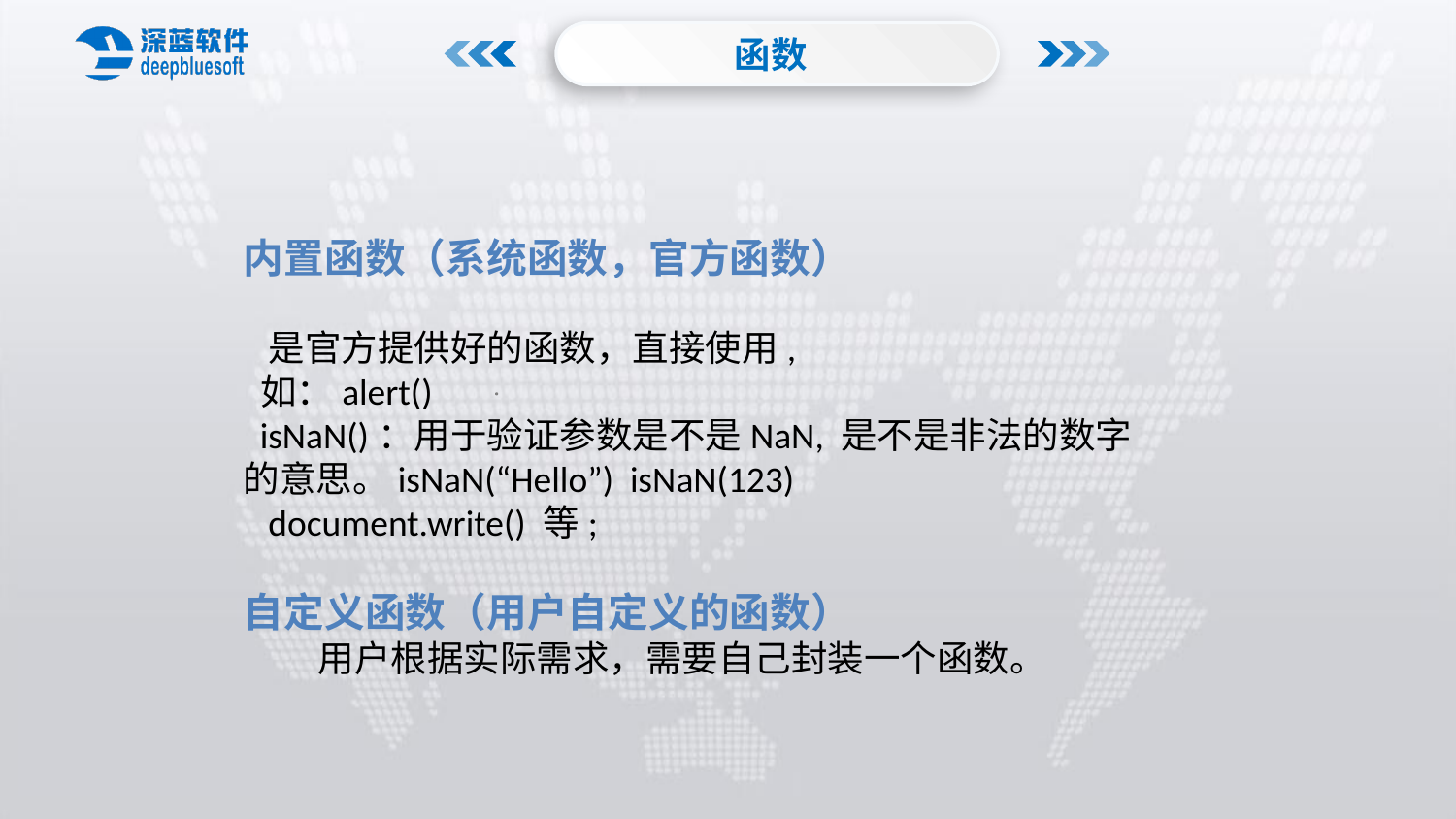

函数

内置函数（系统函数，官方函数）

  是官方提供好的函数，直接使用,
 如：alert()
  isNaN()：用于验证参数是不是NaN, 是不是非法的数字的意思。isNaN(“Hello”)  isNaN(123)
   document.write() 等;

自定义函数（用户自定义的函数）
        用户根据实际需求，需要自己封装一个函数。